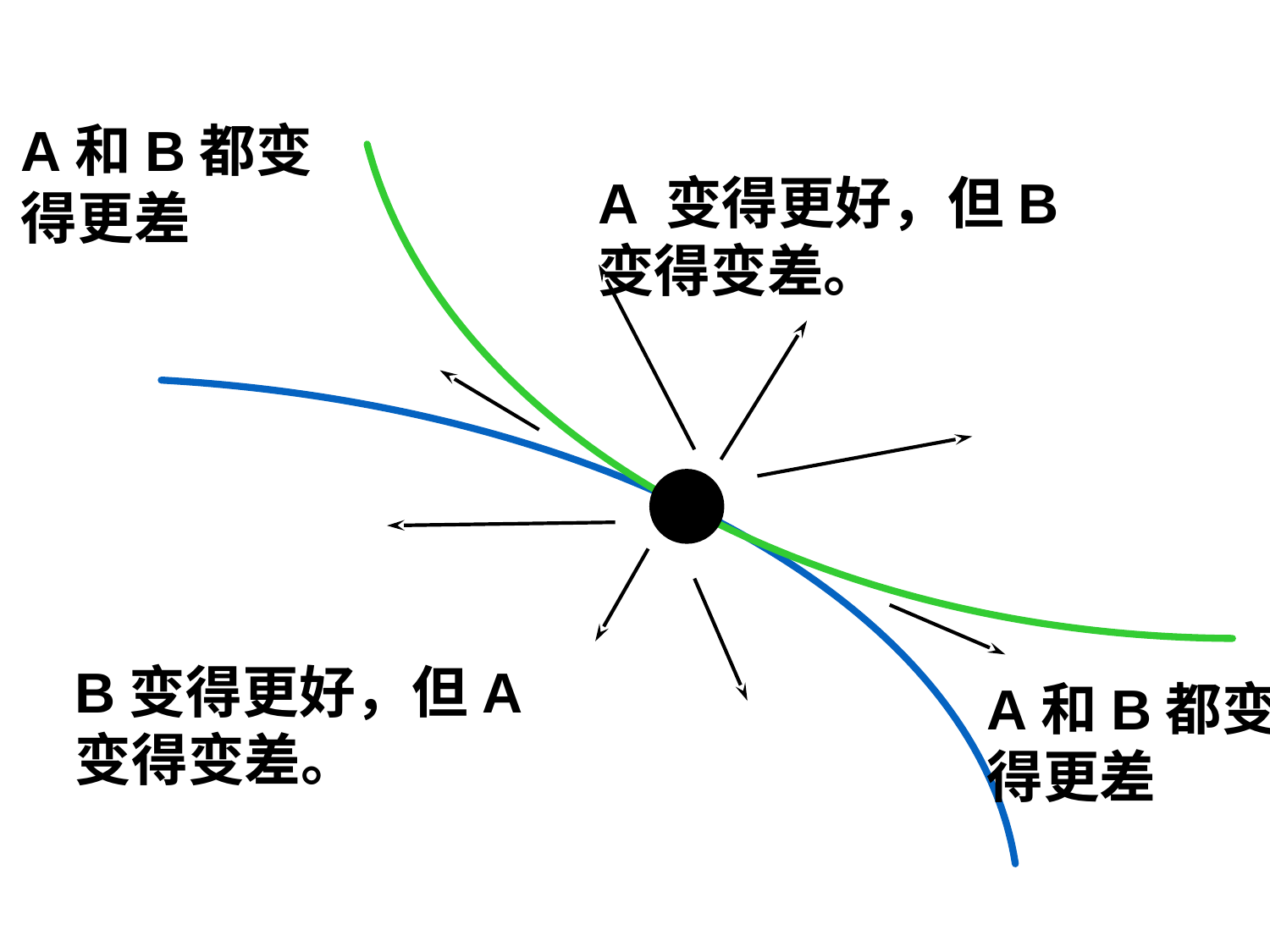

#
A和B都变
得更差
A 变得更好，但B
变得变差。

B变得更好，但A
变得变差。
A和B都变
得更差